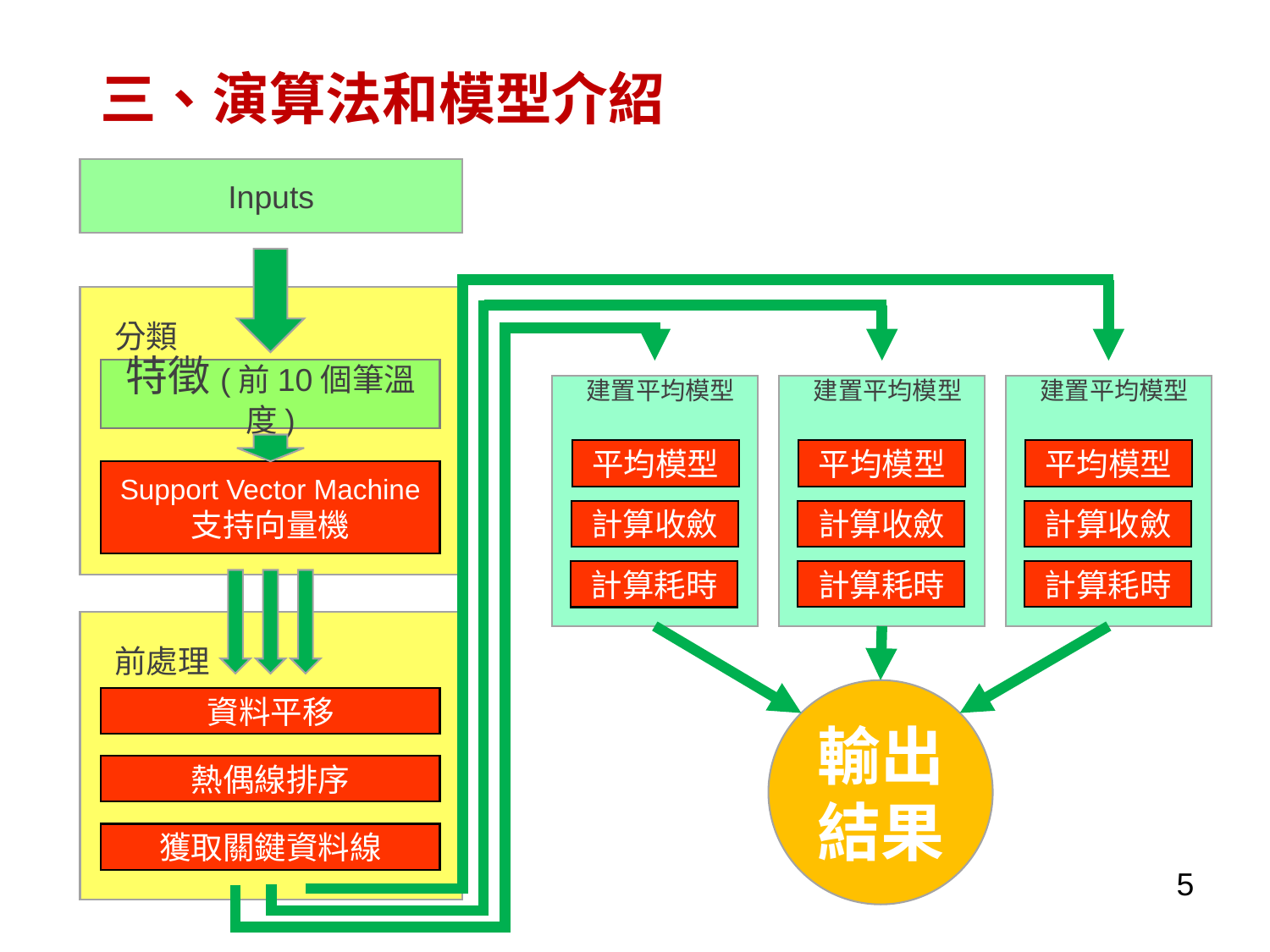

# 三、演算法和模型介紹
Inputs

  分類

特徵(前10個筆溫度)
  建置平均模型

  建置平均模型

  建置平均模型

平均模型
平均模型
平均模型
Support Vector Machine
支持向量機
計算收斂
計算收斂
計算收斂
計算耗時
計算耗時
計算耗時

  前處理

輸出結果
資料平移
熱偶線排序
獲取關鍵資料線